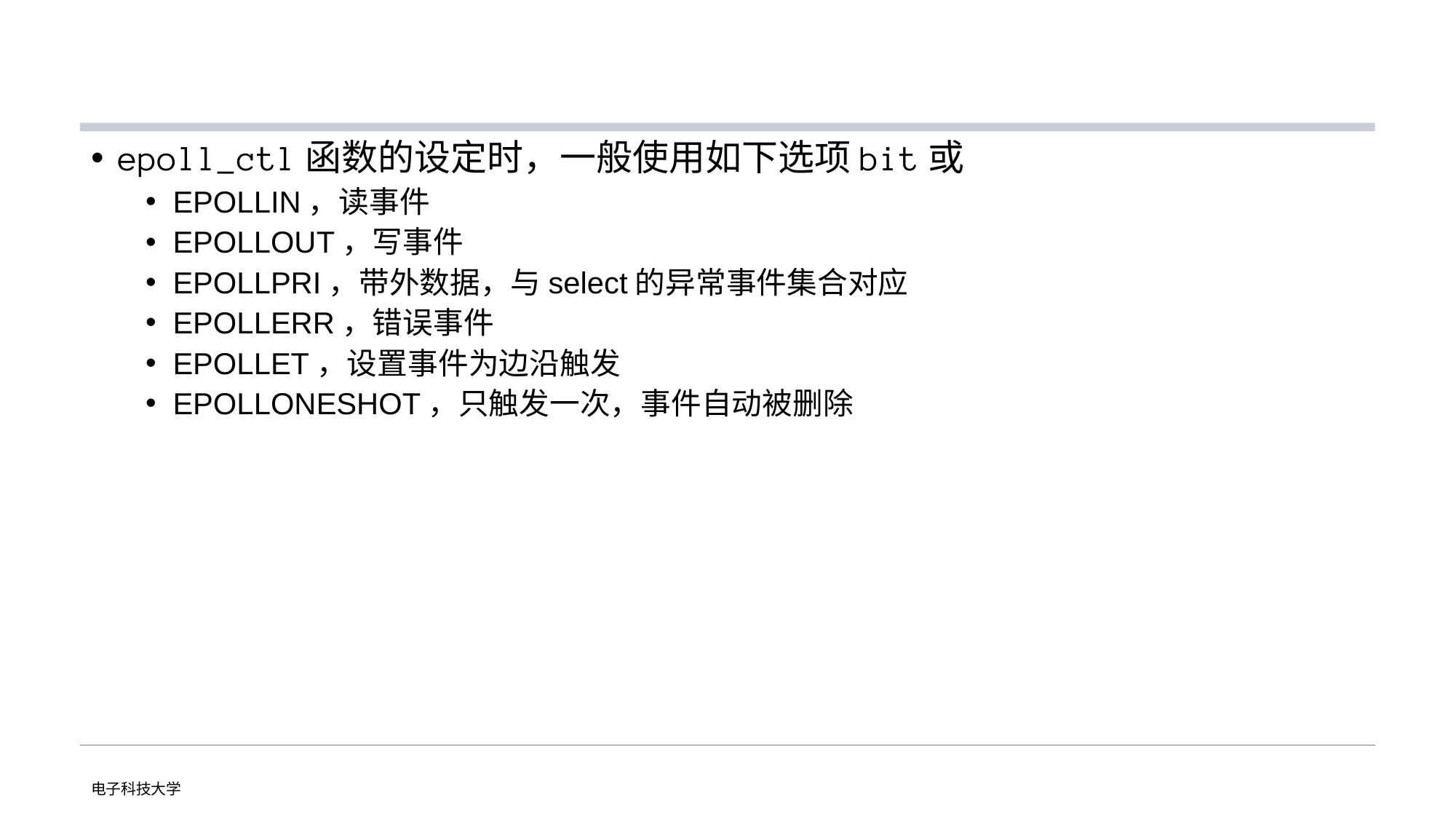

#
epoll_ctl函数的设定时，一般使用如下选项bit或
EPOLLIN，读事件
EPOLLOUT，写事件
EPOLLPRI，带外数据，与select的异常事件集合对应
EPOLLERR，错误事件
EPOLLET，设置事件为边沿触发
EPOLLONESHOT，只触发一次，事件自动被删除

电子科技大学